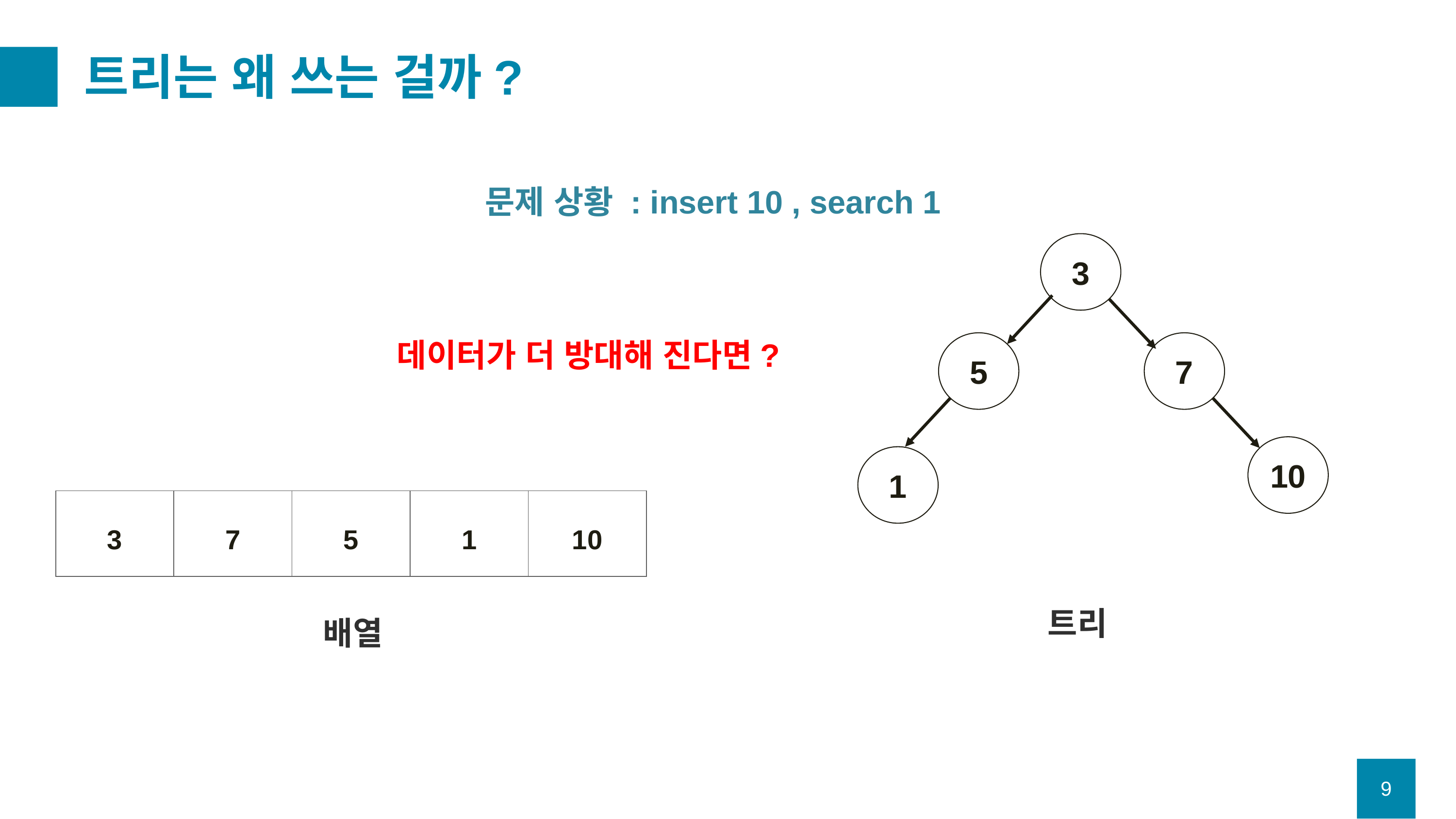

# 트리는 왜 쓰는 걸까?
문제 상황 : insert 10 , search 1
3
데이터가 더 방대해 진다면?
5
7
10
1
| 3 | 7 | 5 | 1 | 10 |
| --- | --- | --- | --- | --- |
트리
배열
9